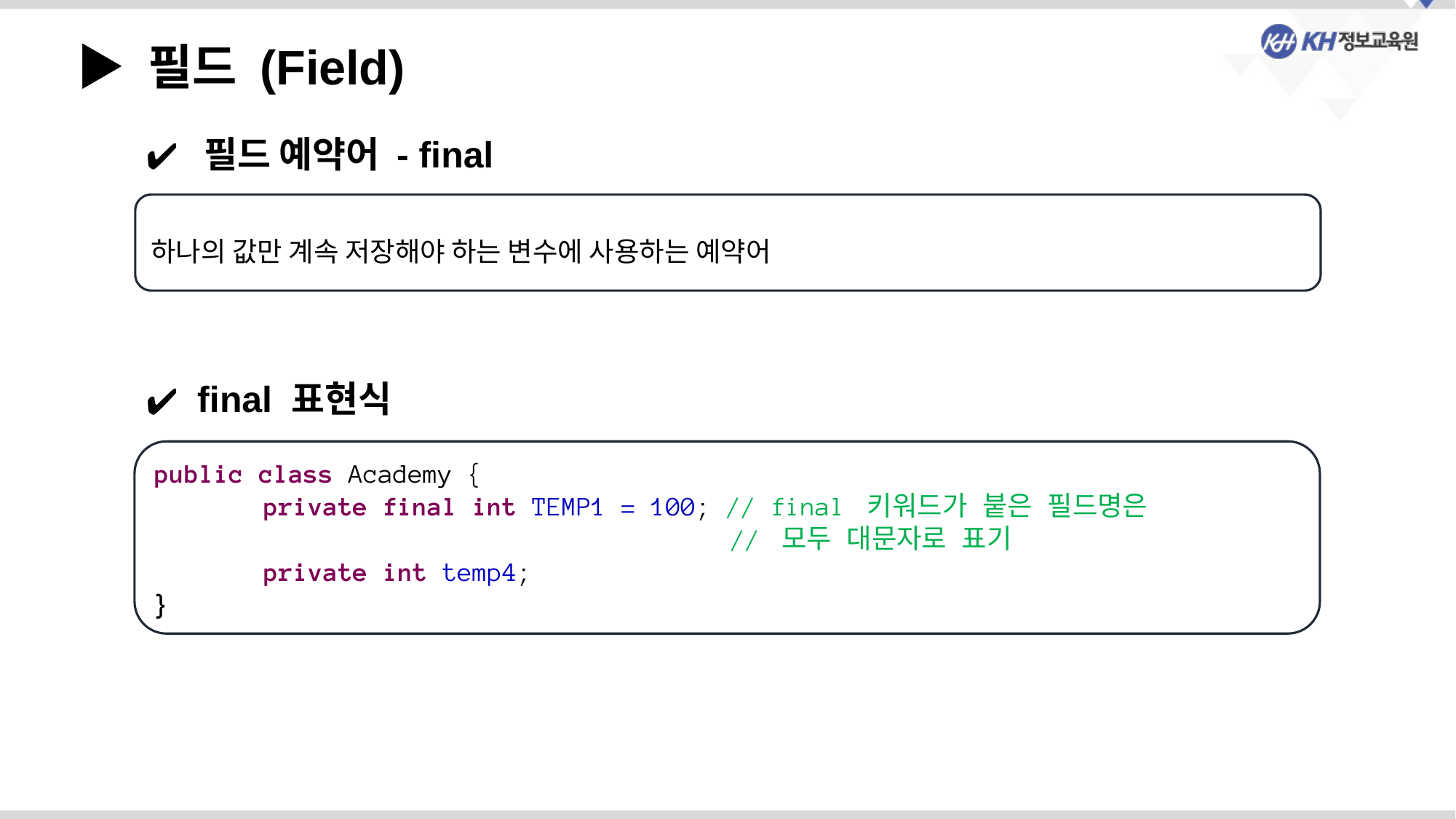

▶ 필드 (Field)
 필드 예약어 - final
하나의 값만 계속 저장해야 하는 변수에 사용하는 예약어
 final 표현식
public class Academy {
	private final int TEMP1 = 100; // final 키워드가 붙은 필드명은
					  // 모두 대문자로 표기
	private int temp4;
}